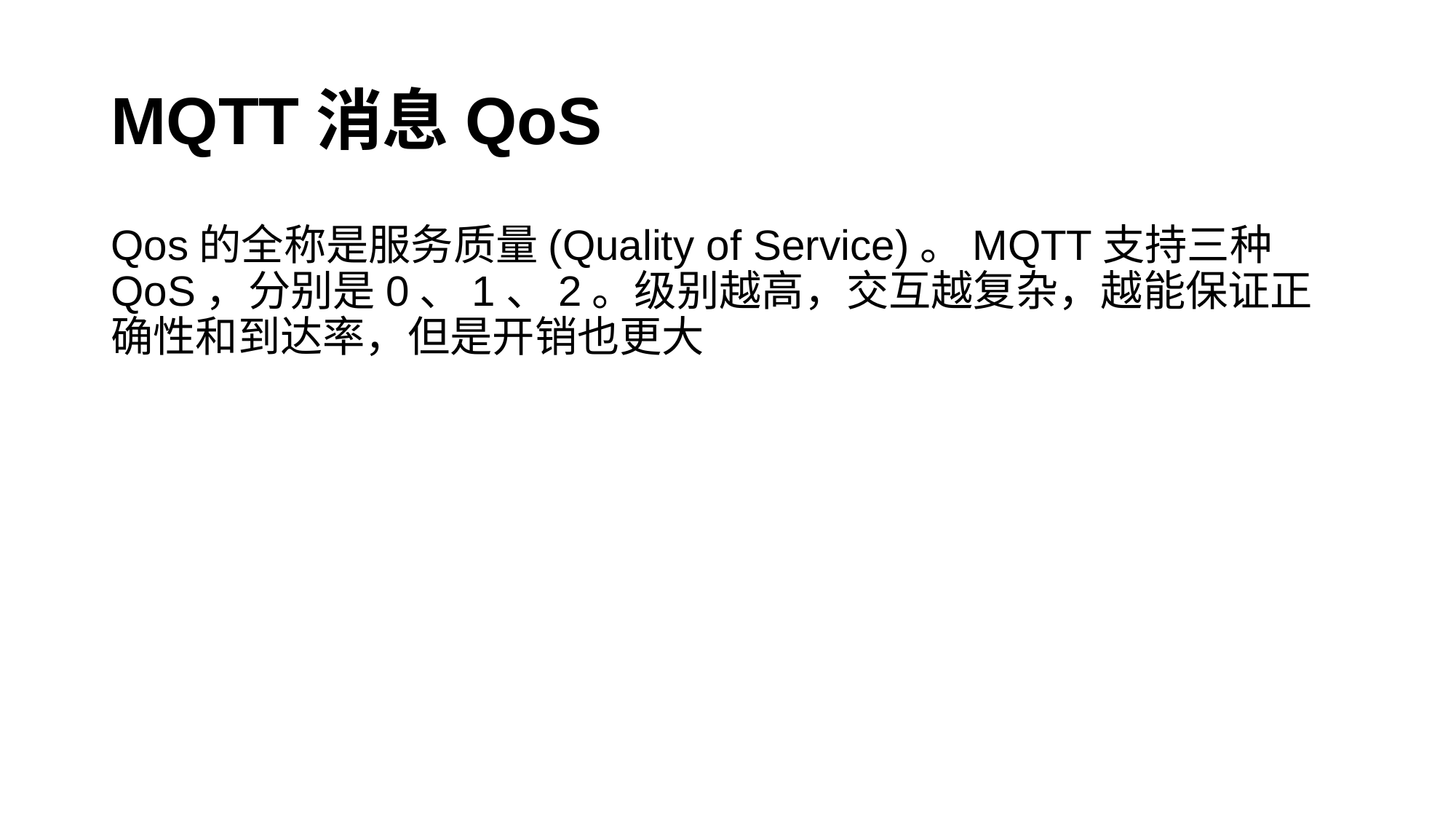

# MQTT消息QoS
Qos的全称是服务质量(Quality of Service)。MQTT支持三种QoS，分别是0、1、2。级别越高，交互越复杂，越能保证正确性和到达率，但是开销也更大